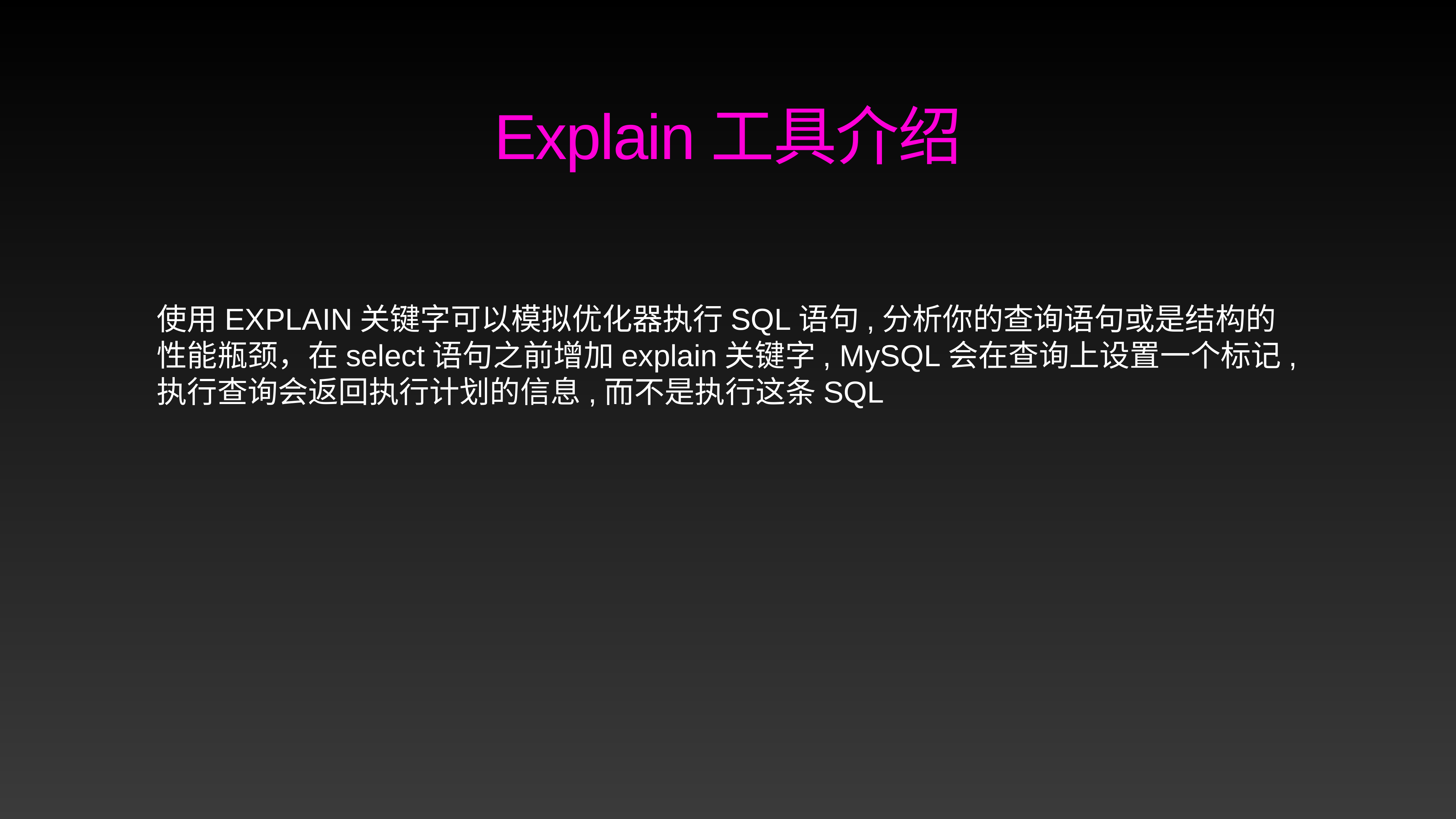

Explain工具介绍
使用EXPLAIN关键字可以模拟优化器执行SQL语句,分析你的查询语句或是结构的性能瓶颈，在select语句之前增加explain关键字, MySQL会在查询上设置一个标记,执行查询会返回执行计划的信息,而不是执行这条SQL